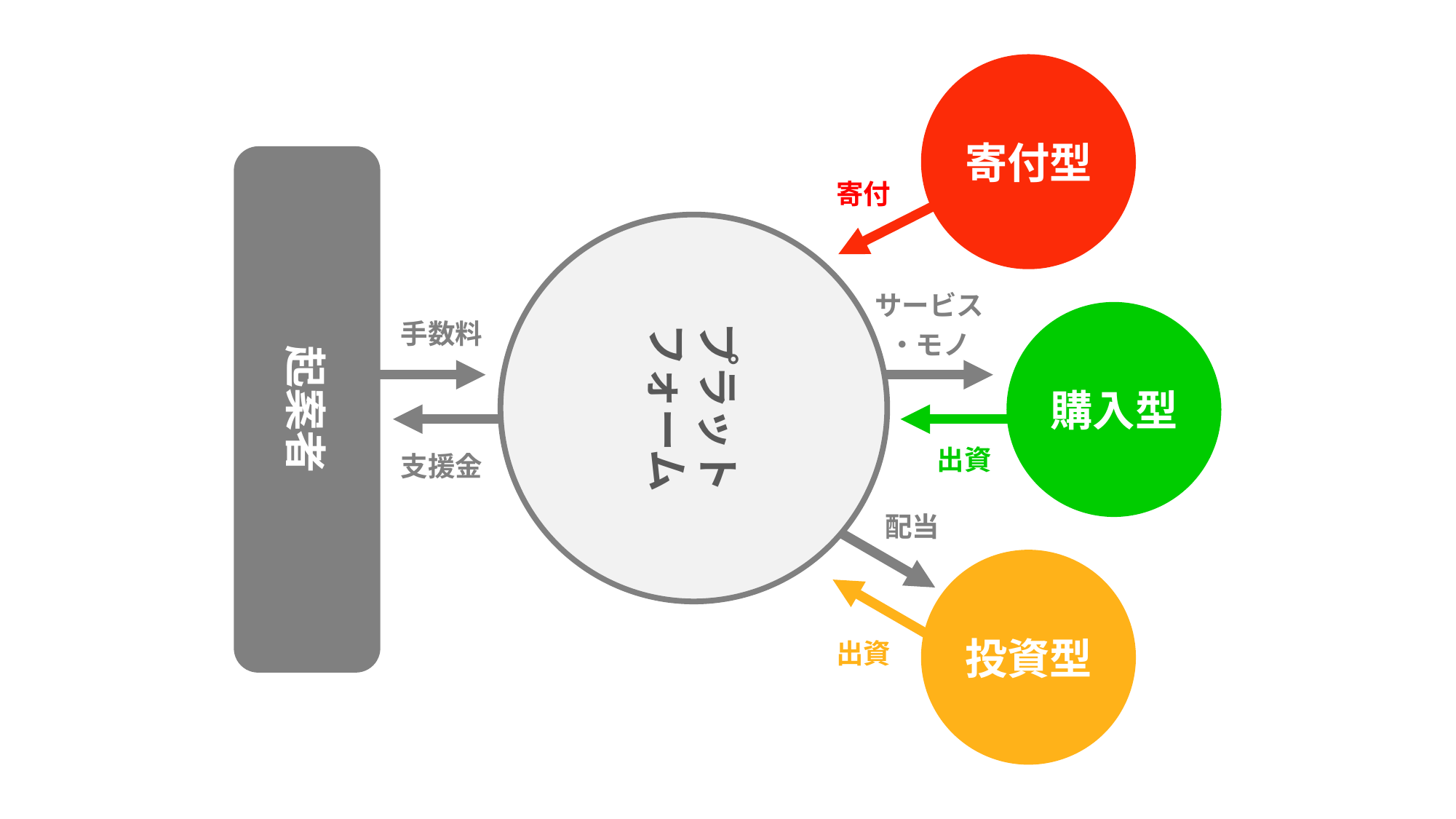

寄付型
起案者
寄付
プラットフォーム
サービス
・モノ
購入型
手数料
出資
支援金
配当
投資型
出資